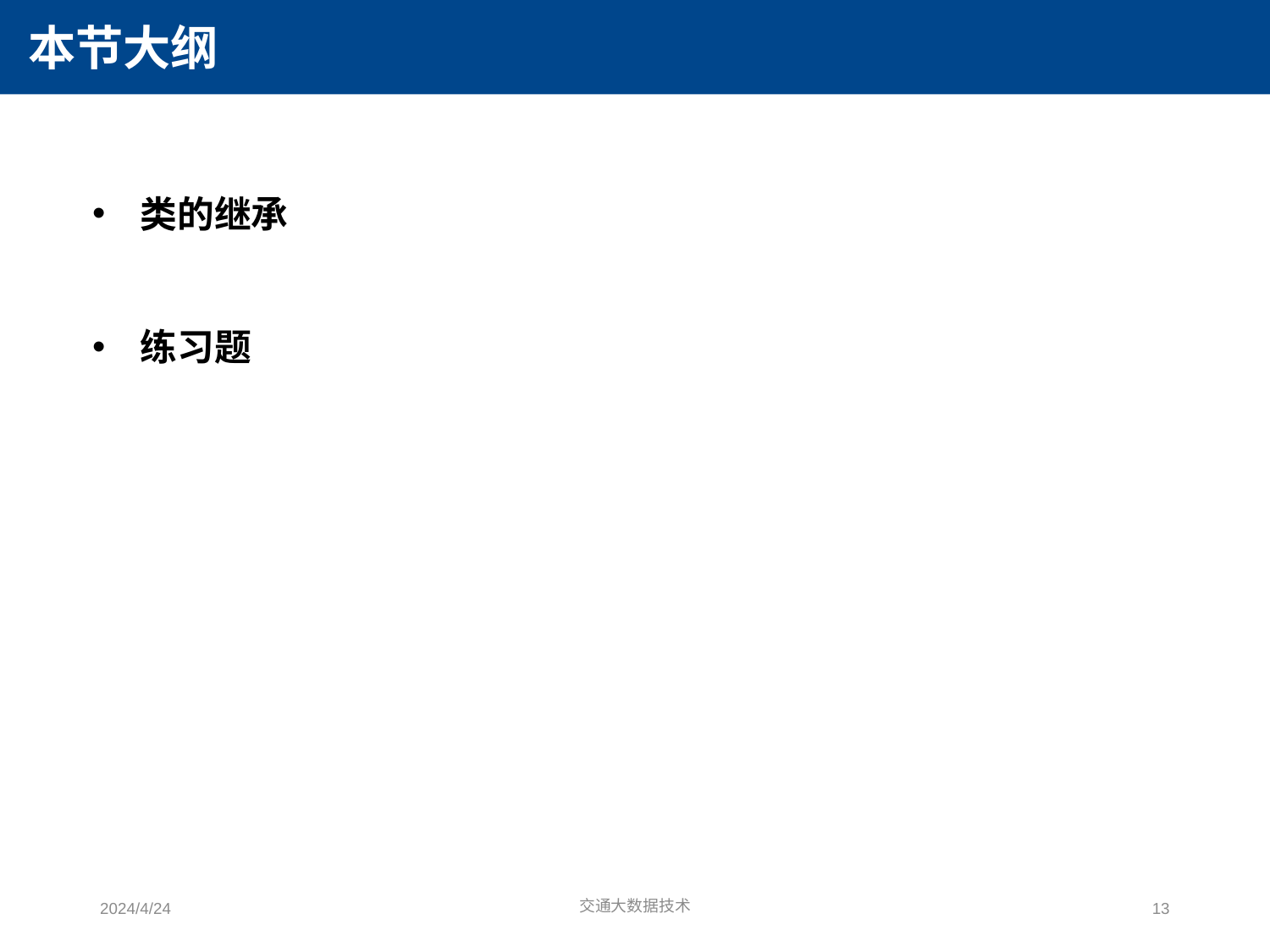

# 本节大纲
类的继承

练习题

2024/4/24
交通大数据技术
13